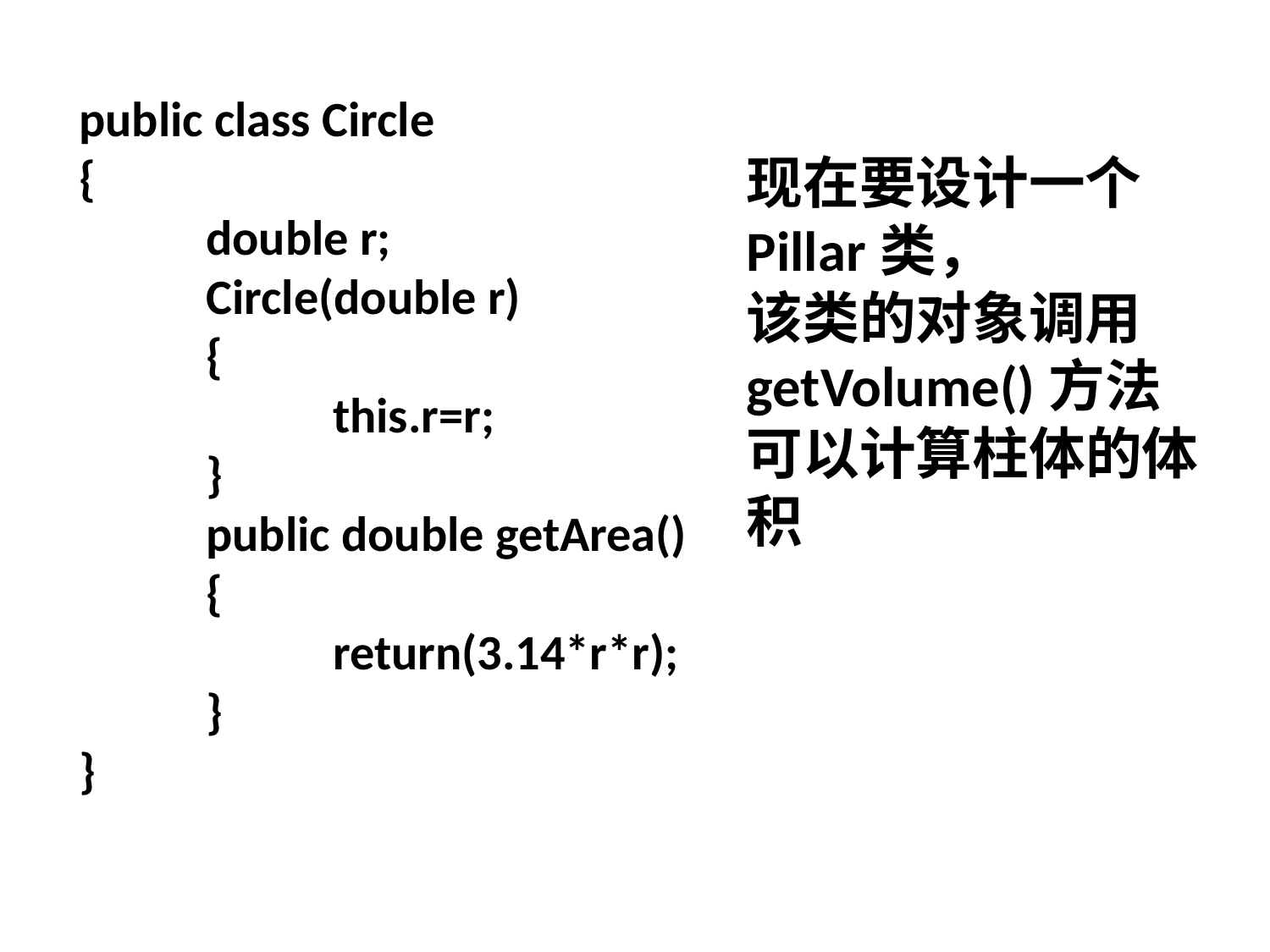

public class Circle
{
	double r;
	Circle(double r)
	{
		this.r=r;
	}
	public double getArea()
	{
		return(3.14*r*r);
	}
}
现在要设计一个Pillar类，
该类的对象调用getVolume()方法可以计算柱体的体积